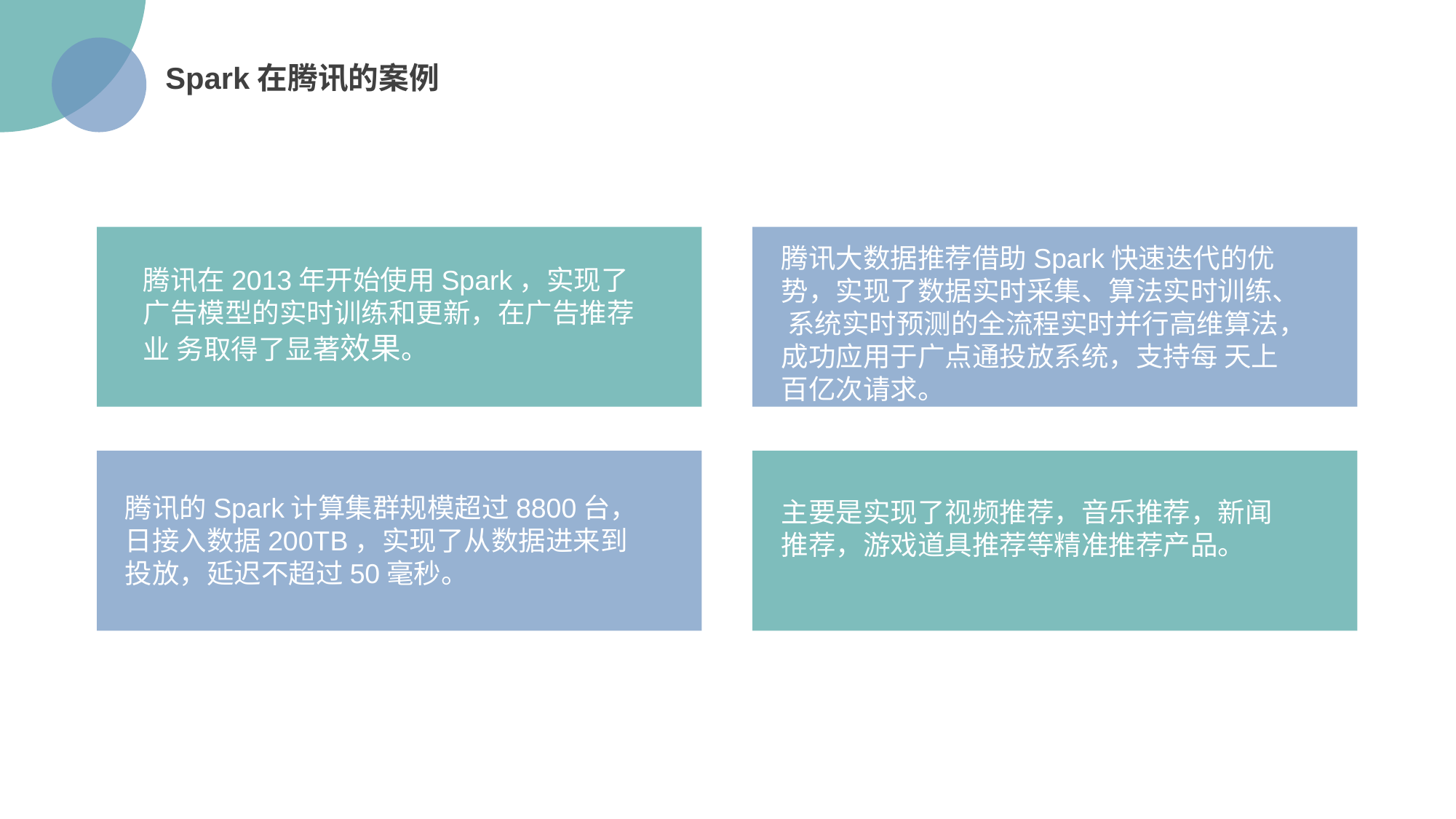

Spark在腾讯的案例

腾讯大数据推荐借助Spark快速迭代的优势，实现了数据实时采集、算法实时训练、 系统实时预测的全流程实时并行高维算法，成功应用于广点通投放系统，支持每 天上百亿次请求。
腾讯在2013年开始使用Spark，实现了广告模型的实时训练和更新，在广告推荐业 务取得了显著效果。

腾讯的Spark计算集群规模超过8800台，日接入数据200TB，实现了从数据进来到 投放，延迟不超过50毫秒。
主要是实现了视频推荐，音乐推荐，新闻推荐，游戏道具推荐等精准推荐产品。